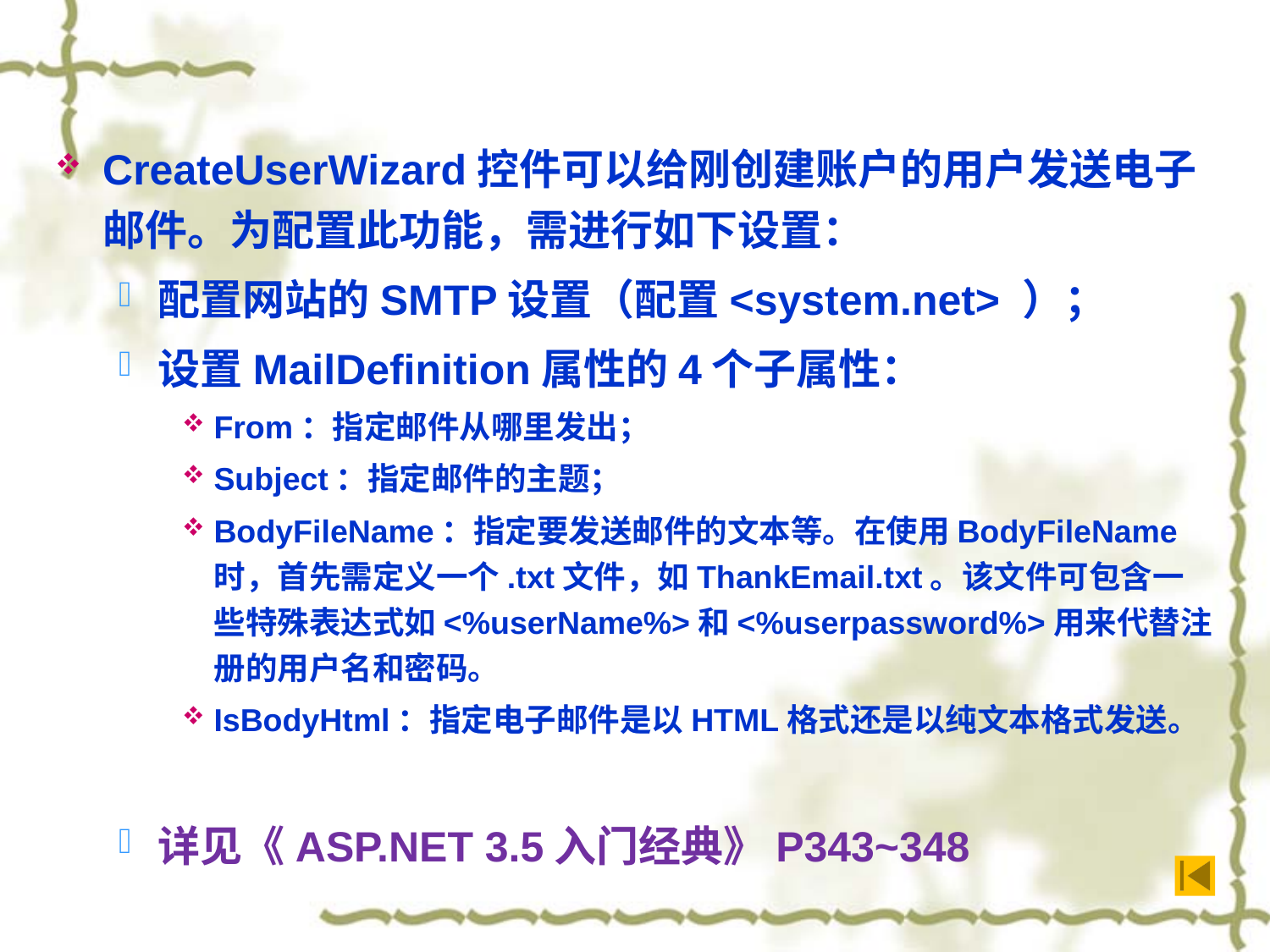

CreateUserWizard控件可以给刚创建账户的用户发送电子邮件。为配置此功能，需进行如下设置：
配置网站的SMTP设置（配置<system.net> ）；
设置MailDefinition属性的4个子属性：
From：指定邮件从哪里发出；
Subject：指定邮件的主题；
BodyFileName：指定要发送邮件的文本等。在使用BodyFileName时，首先需定义一个.txt文件，如ThankEmail.txt。该文件可包含一些特殊表达式如<%userName%>和<%userpassword%>用来代替注册的用户名和密码。
IsBodyHtml：指定电子邮件是以HTML格式还是以纯文本格式发送。

详见《ASP.NET 3.5入门经典》P343~348